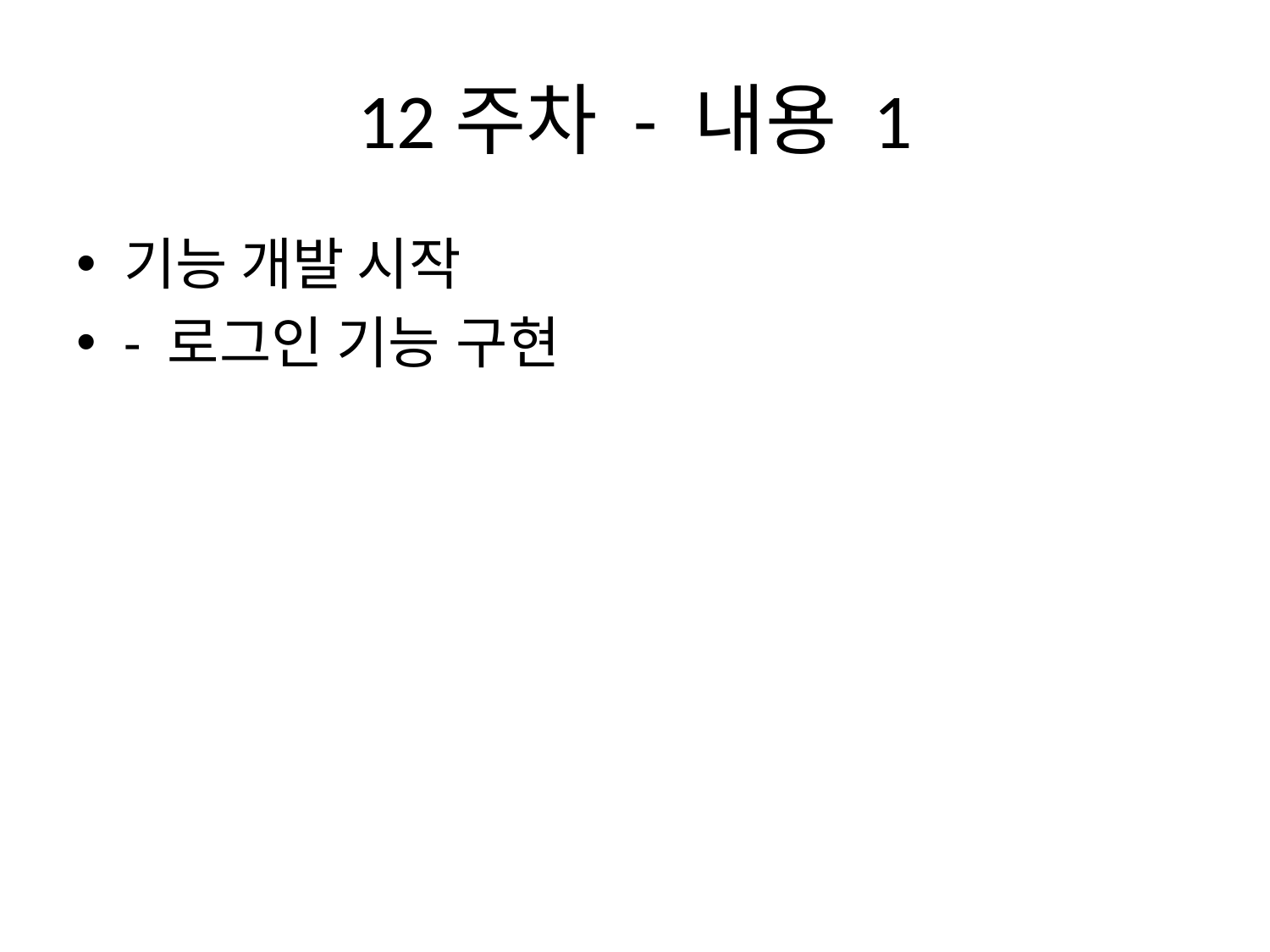

# 12주차 - 내용 1
기능 개발 시작
- 로그인 기능 구현